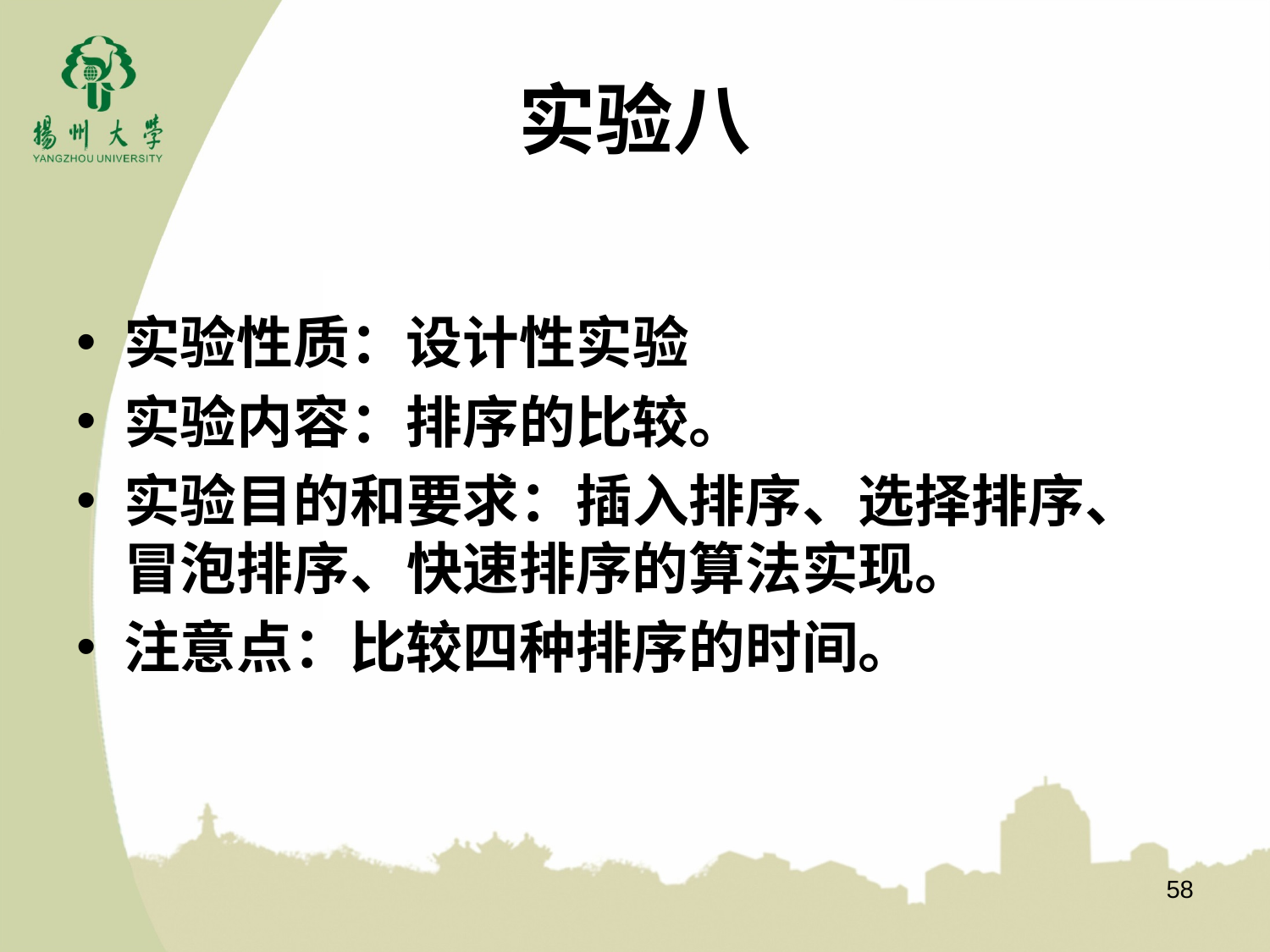

# 实验八

实验性质：设计性实验
实验内容：排序的比较。
实验目的和要求：插入排序、选择排序、冒泡排序、快速排序的算法实现。
注意点：比较四种排序的时间。
58